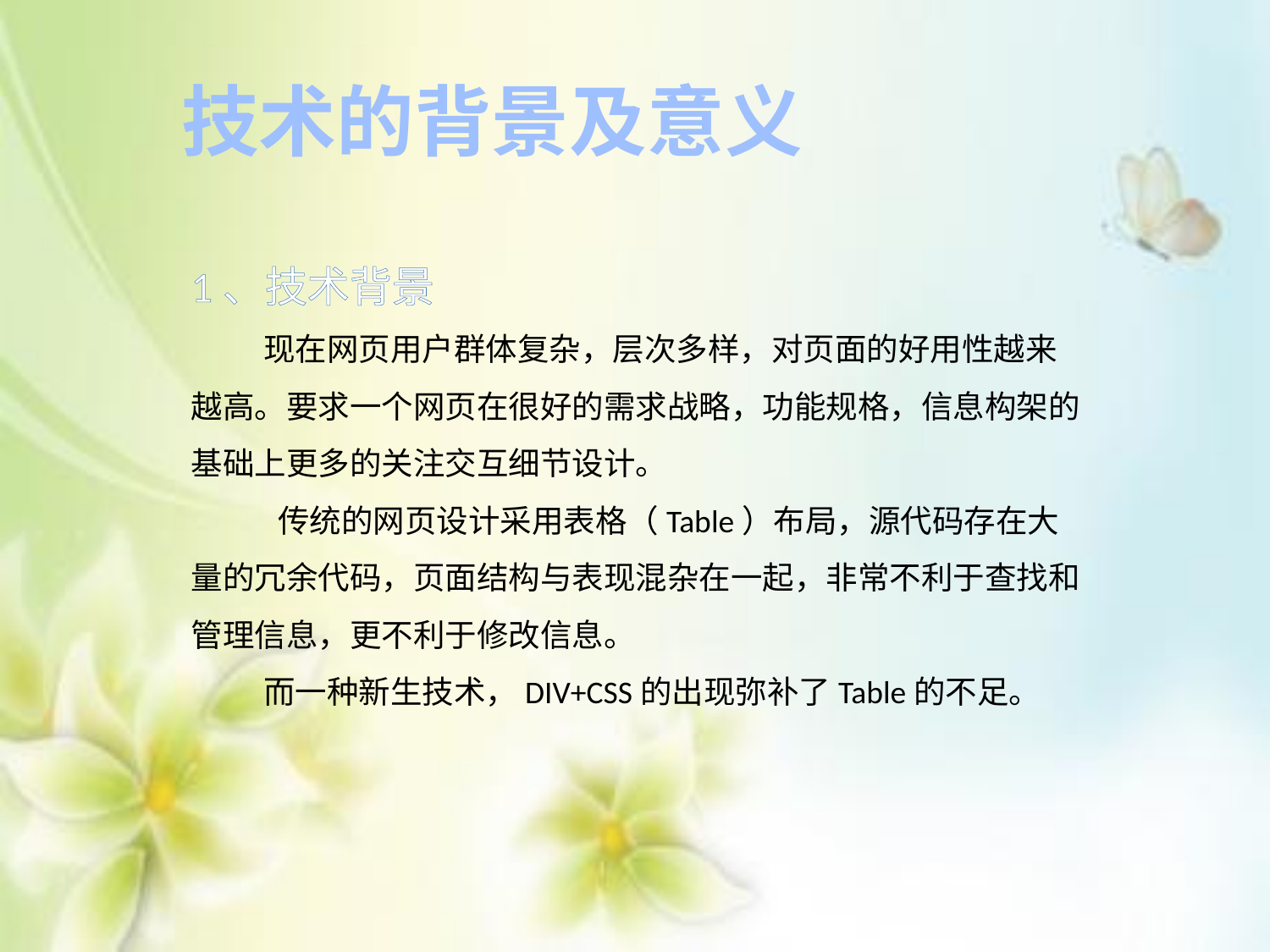

# 技术的背景及意义
1、技术背景
         现在网页用户群体复杂，层次多样，对页面的好用性越来越高。要求一个网页在很好的需求战略，功能规格，信息构架的基础上更多的关注交互细节设计。
           传统的网页设计采用表格（Table）布局，源代码存在大量的冗余代码，页面结构与表现混杂在一起，非常不利于查找和管理信息，更不利于修改信息。
         而一种新生技术，DIV+CSS的出现弥补了Table的不足。